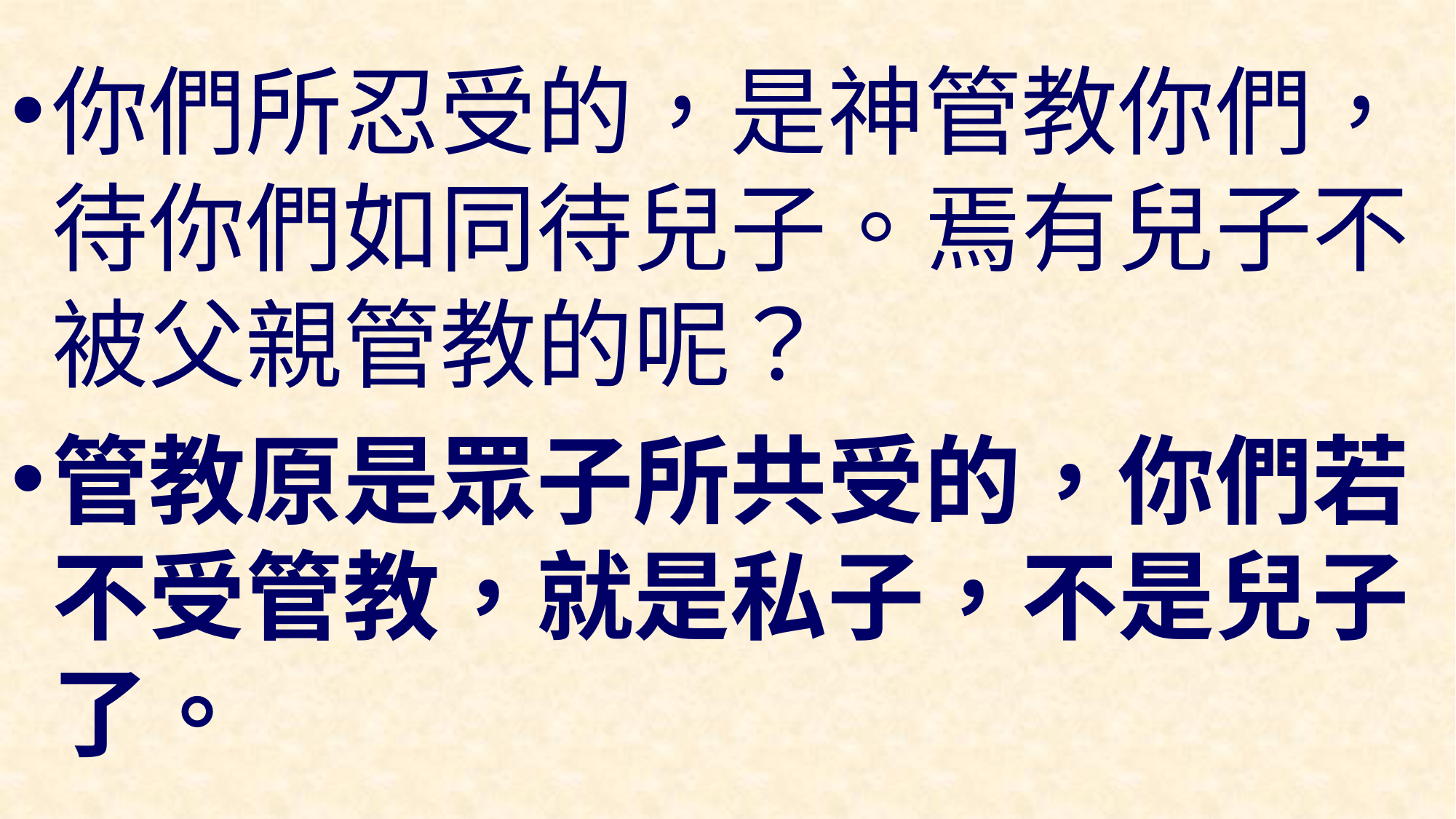

你們所忍受的，是神管教你們，待你們如同待兒子。焉有兒子不被父親管教的呢？
管教原是眾子所共受的，你們若不受管教，就是私子，不是兒子了。